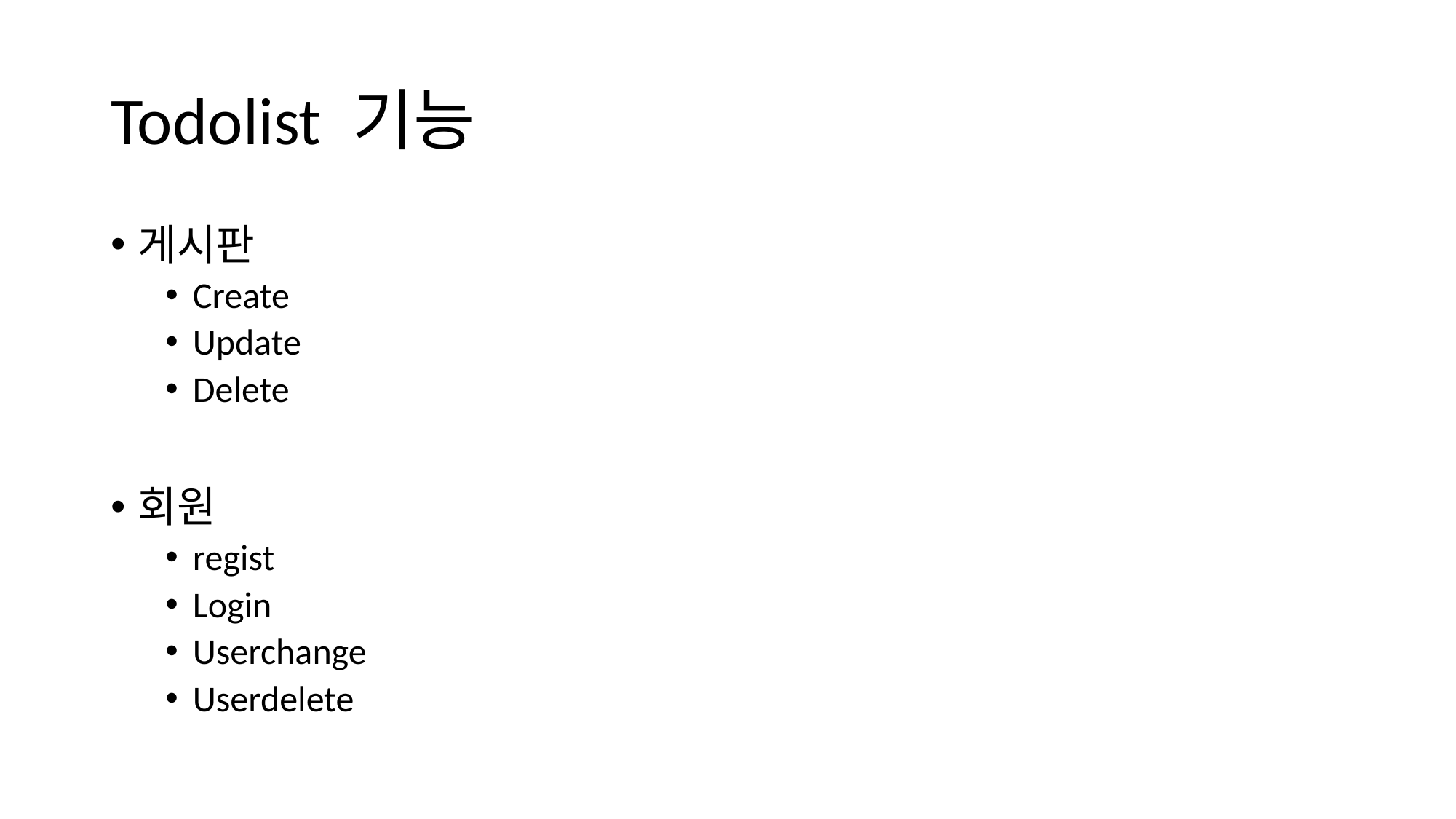

# Todolist 기능
게시판
Create
Update
Delete

회원
regist
Login
Userchange
Userdelete